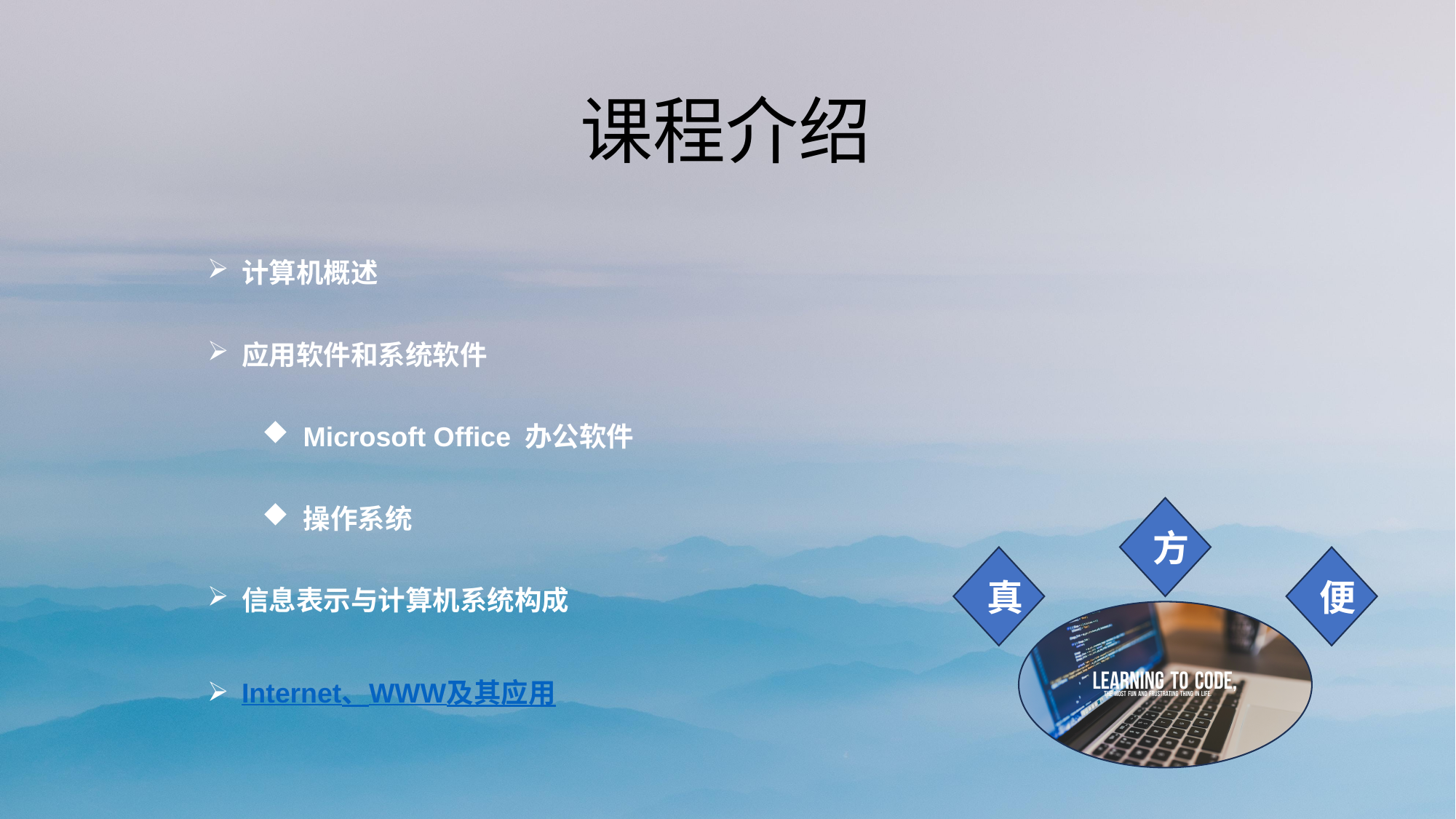

课程介绍
计算机概述
应用软件和系统软件
Microsoft Office 办公软件
操作系统
信息表示与计算机系统构成
Internet、WWW及其应用
方
便
真